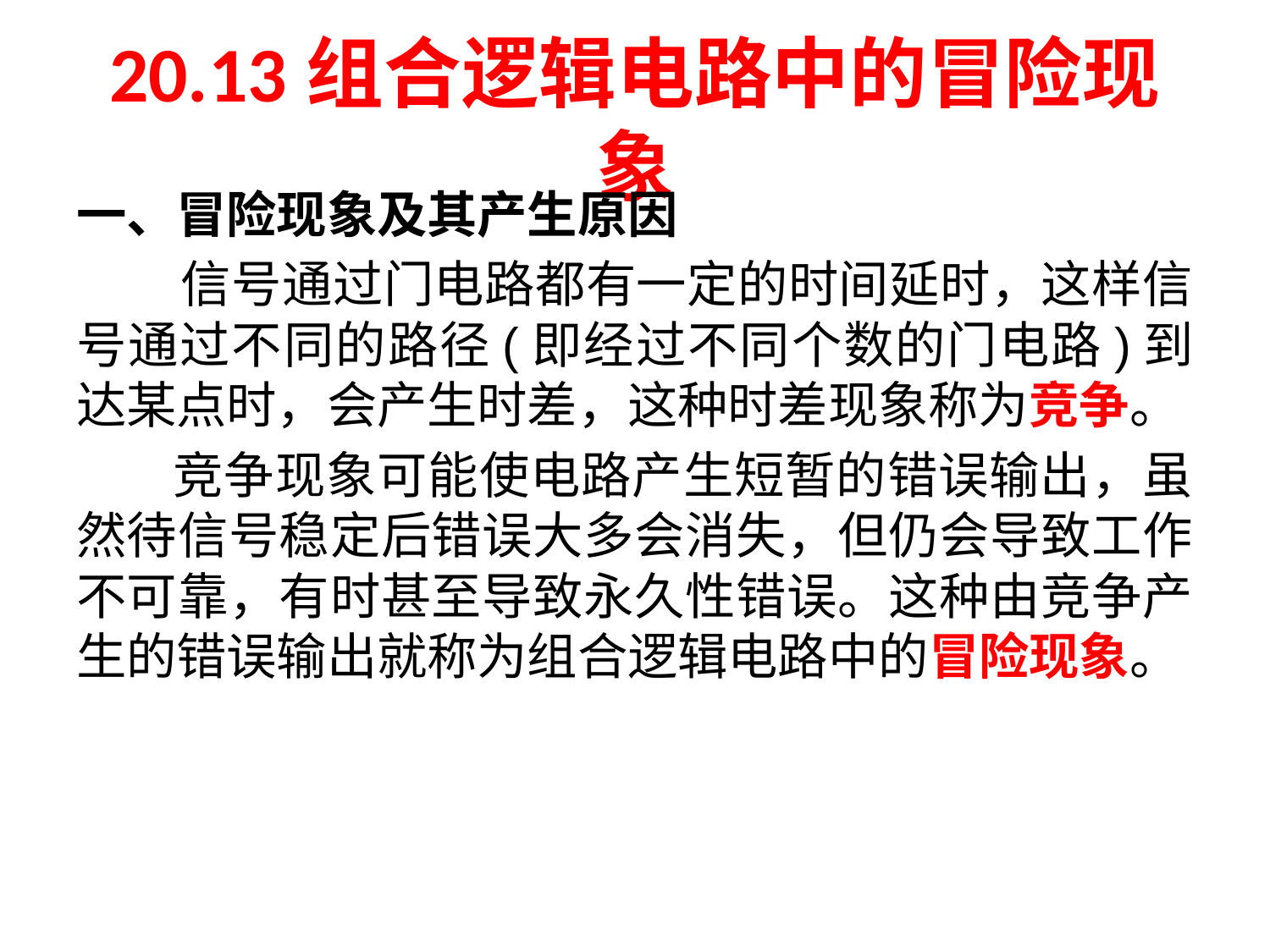

# 20.13组合逻辑电路中的冒险现象
一、冒险现象及其产生原因
        信号通过门电路都有一定的时间延时，这样信号通过不同的路径(即经过不同个数的门电路)到达某点时，会产生时差，这种时差现象称为竞争。
       竞争现象可能使电路产生短暂的错误输出，虽然待信号稳定后错误大多会消失，但仍会导致工作不可靠，有时甚至导致永久性错误。这种由竞争产生的错误输出就称为组合逻辑电路中的冒险现象。